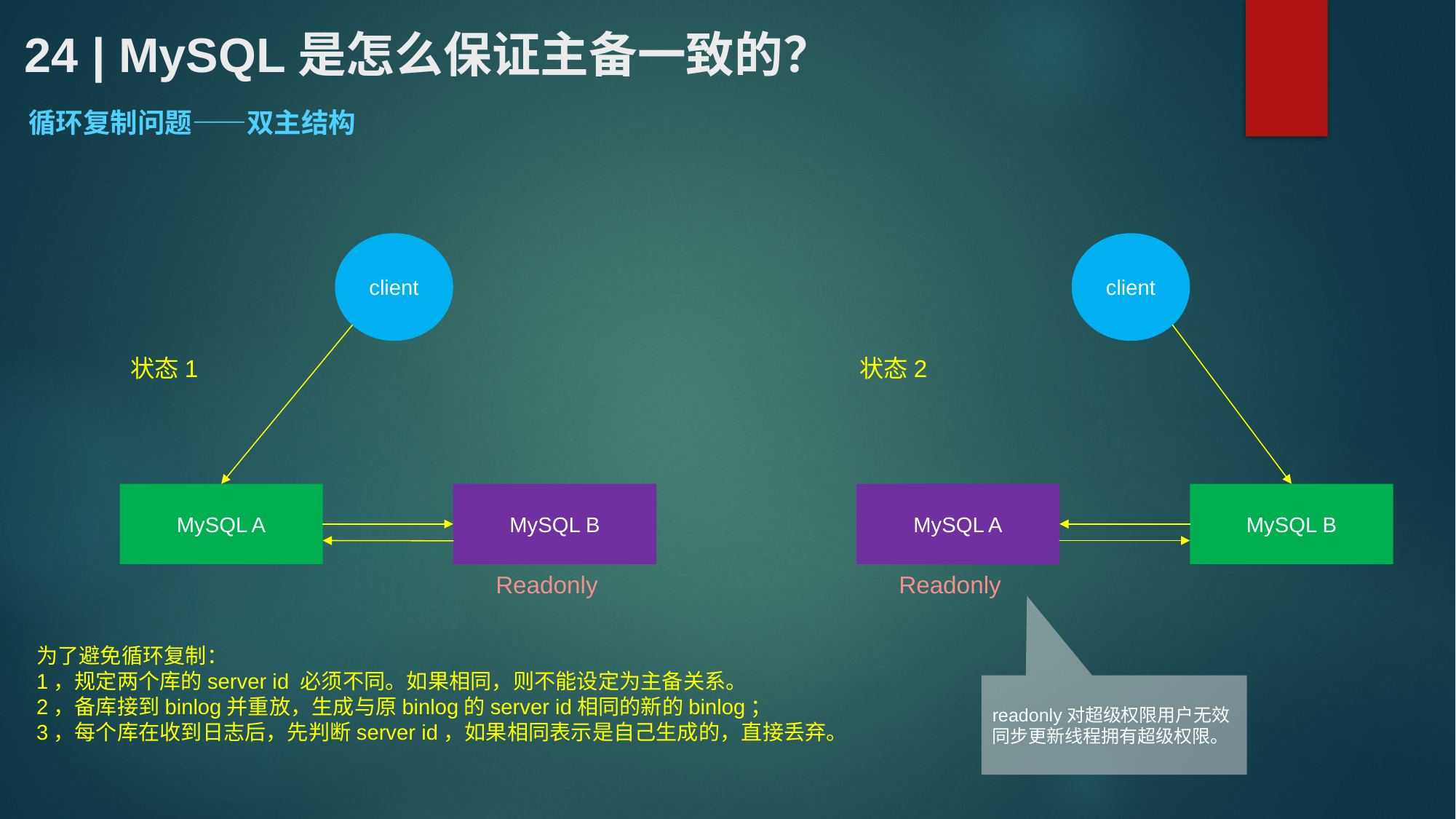

# 24 | MySQL是怎么保证主备一致的？
循环复制问题——双主结构
client
client
状态1
状态2
MySQL A
MySQL B
MySQL A
MySQL B
Readonly
Readonly
为了避免循环复制：
1，规定两个库的server id 必须不同。如果相同，则不能设定为主备关系。
2，备库接到binlog并重放，生成与原binlog的server id相同的新的binlog；
3，每个库在收到日志后，先判断server id，如果相同表示是自己生成的，直接丢弃。
readonly对超级权限用户无效
同步更新线程拥有超级权限。